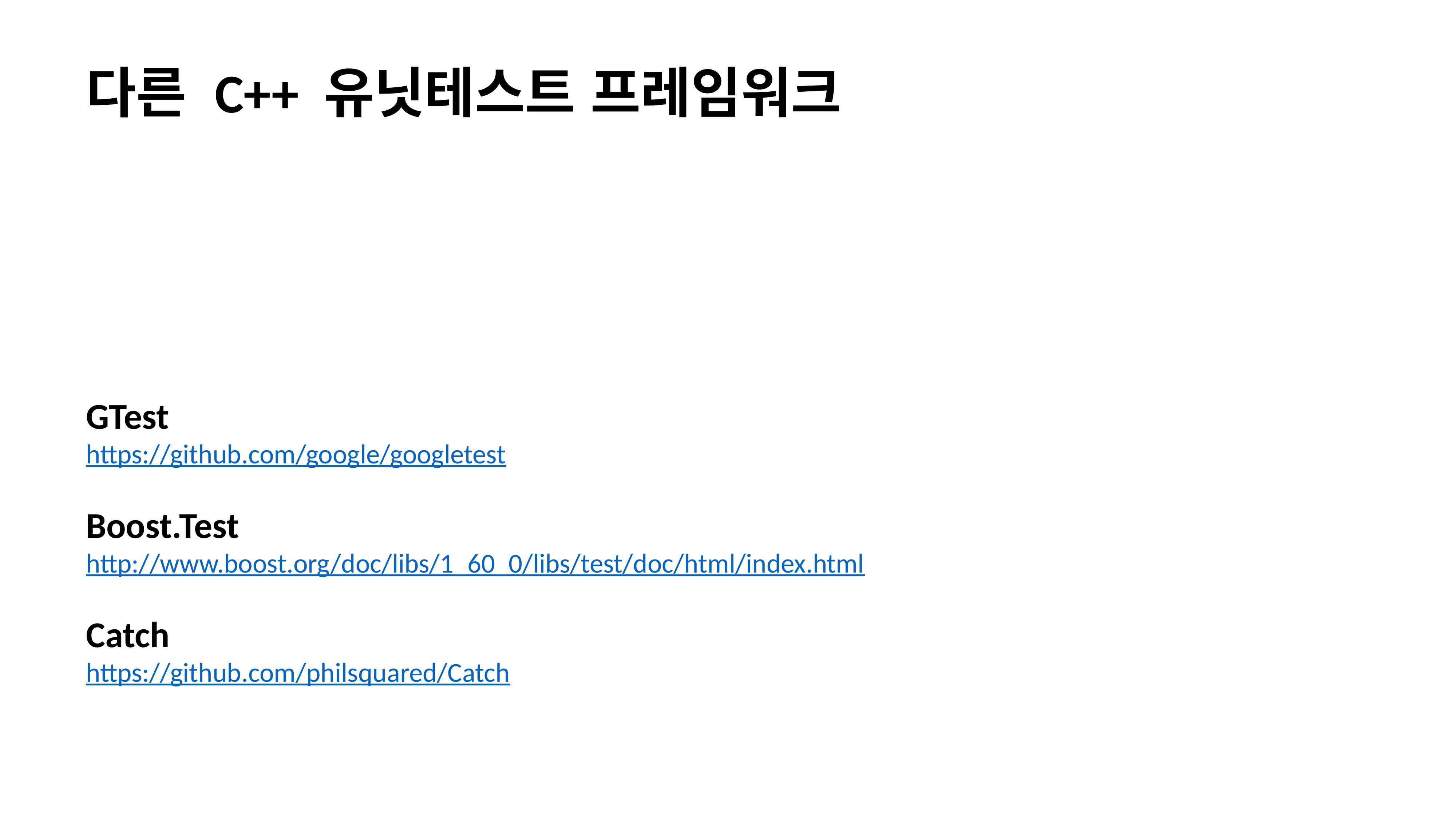

다른 C++ 유닛테스트 프레임워크
GTest
https://github.com/google/googletest
Boost.Test
http://www.boost.org/doc/libs/1_60_0/libs/test/doc/html/index.html
Catch
https://github.com/philsquared/Catch